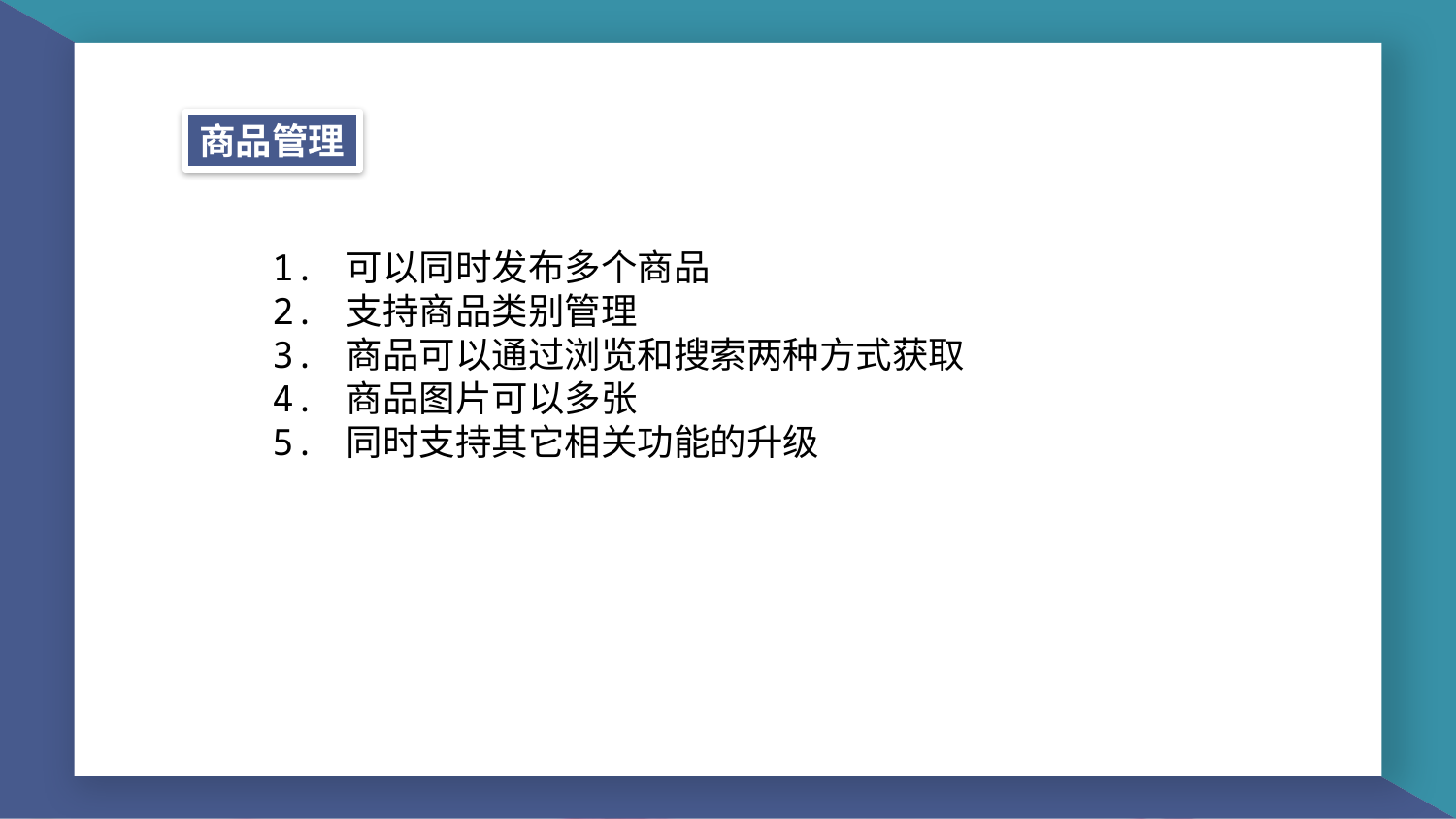

商品管理
1. 可以同时发布多个商品
2. 支持商品类别管理
3. 商品可以通过浏览和搜索两种方式获取
4. 商品图片可以多张
5. 同时支持其它相关功能的升级